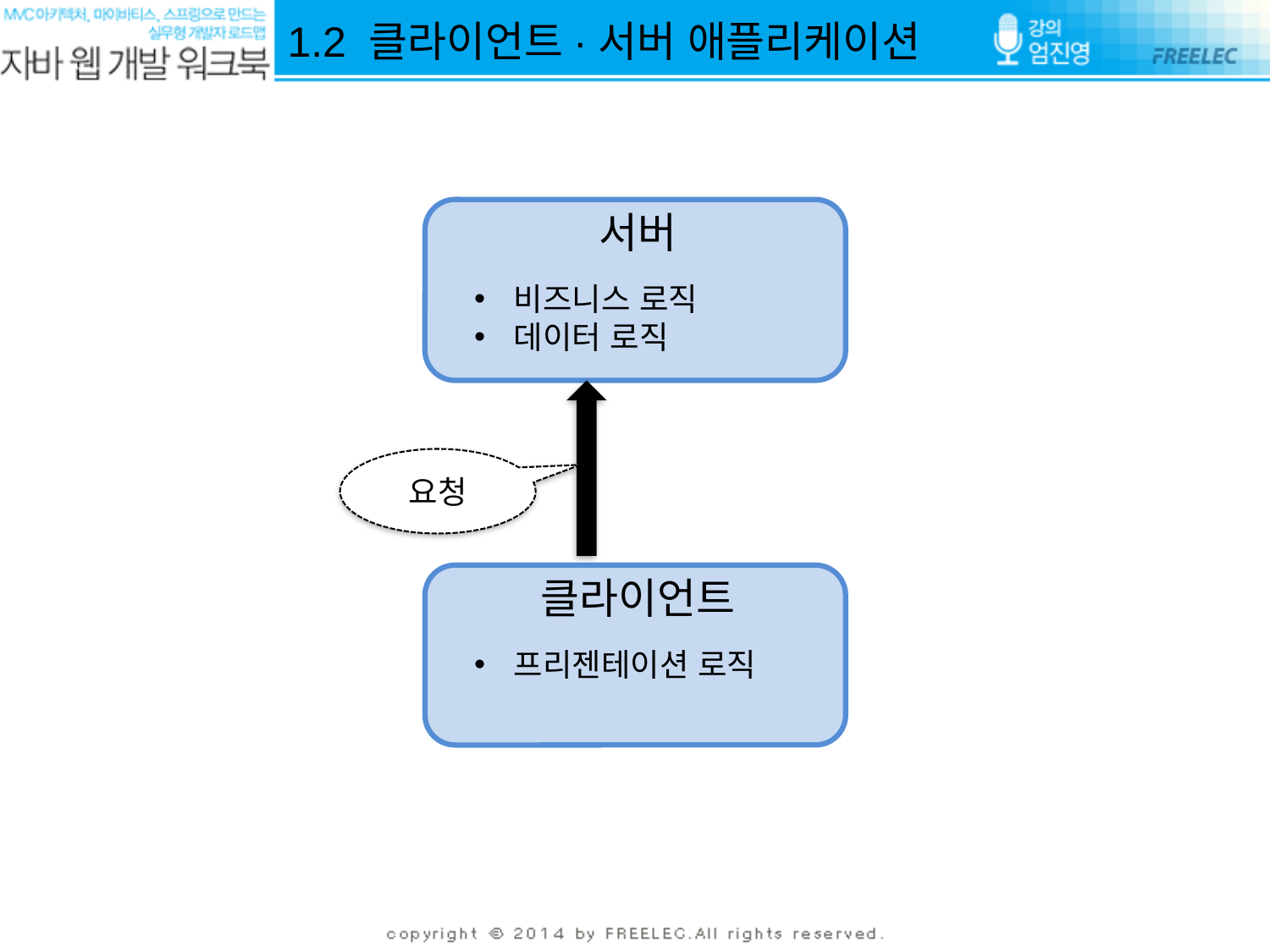

1.2 클라이언트·서버 애플리케이션
서버

비즈니스 로직
데이터 로직

요청
클라이언트

프리젠테이션 로직